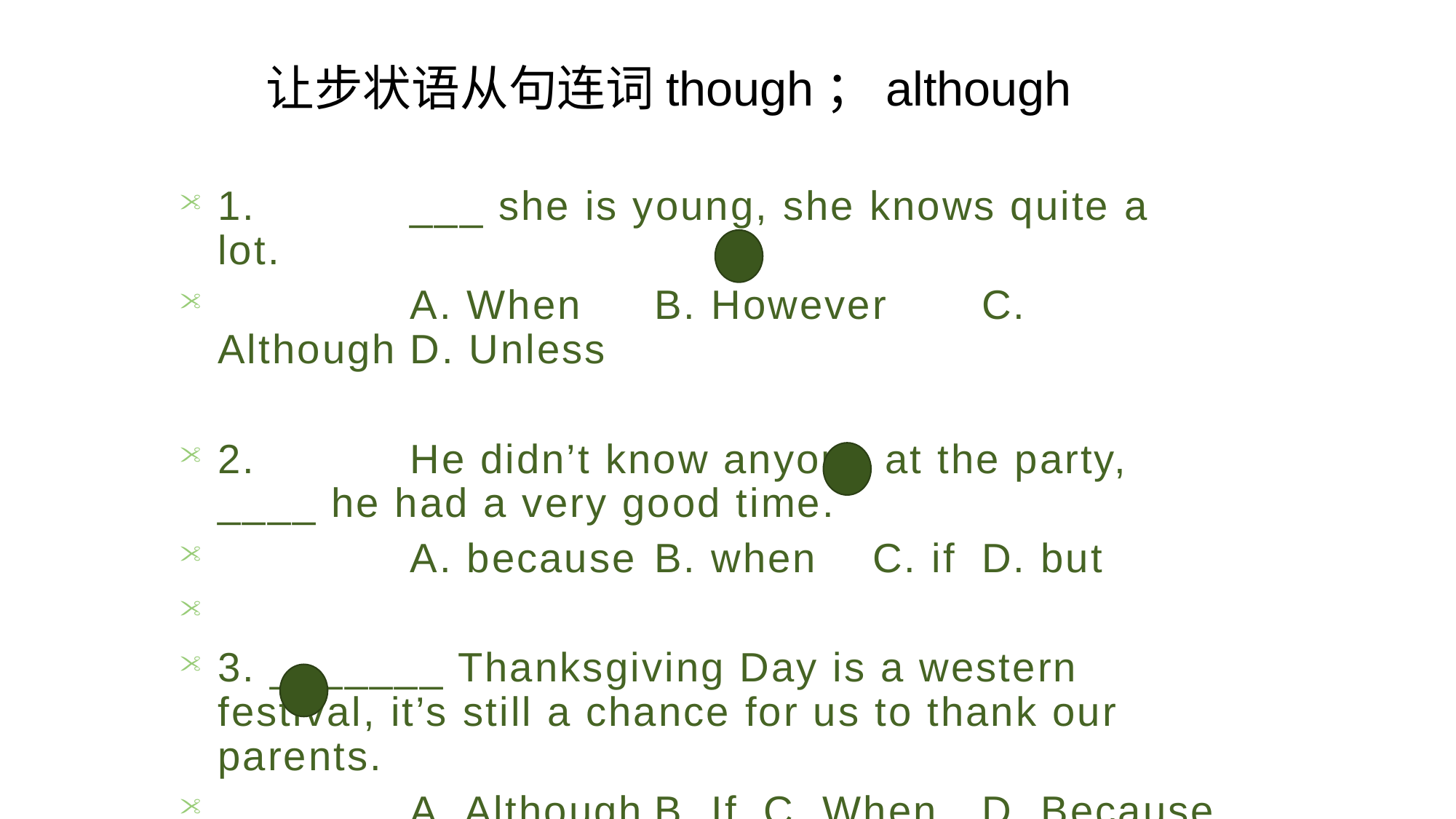

让步状语从句连词though；although
1.	___ she is young, she knows quite a lot.
	A. When	B. However	C. Although	D. Unless

2.	He didn’t know anyone at the party, ____ he had a very good time.
	A. because	B. when	C. if	D. but

3. _______ Thanksgiving Day is a western festival, it’s still a chance for us to thank our parents.
	A. Although	B. If	C. When	D. Because